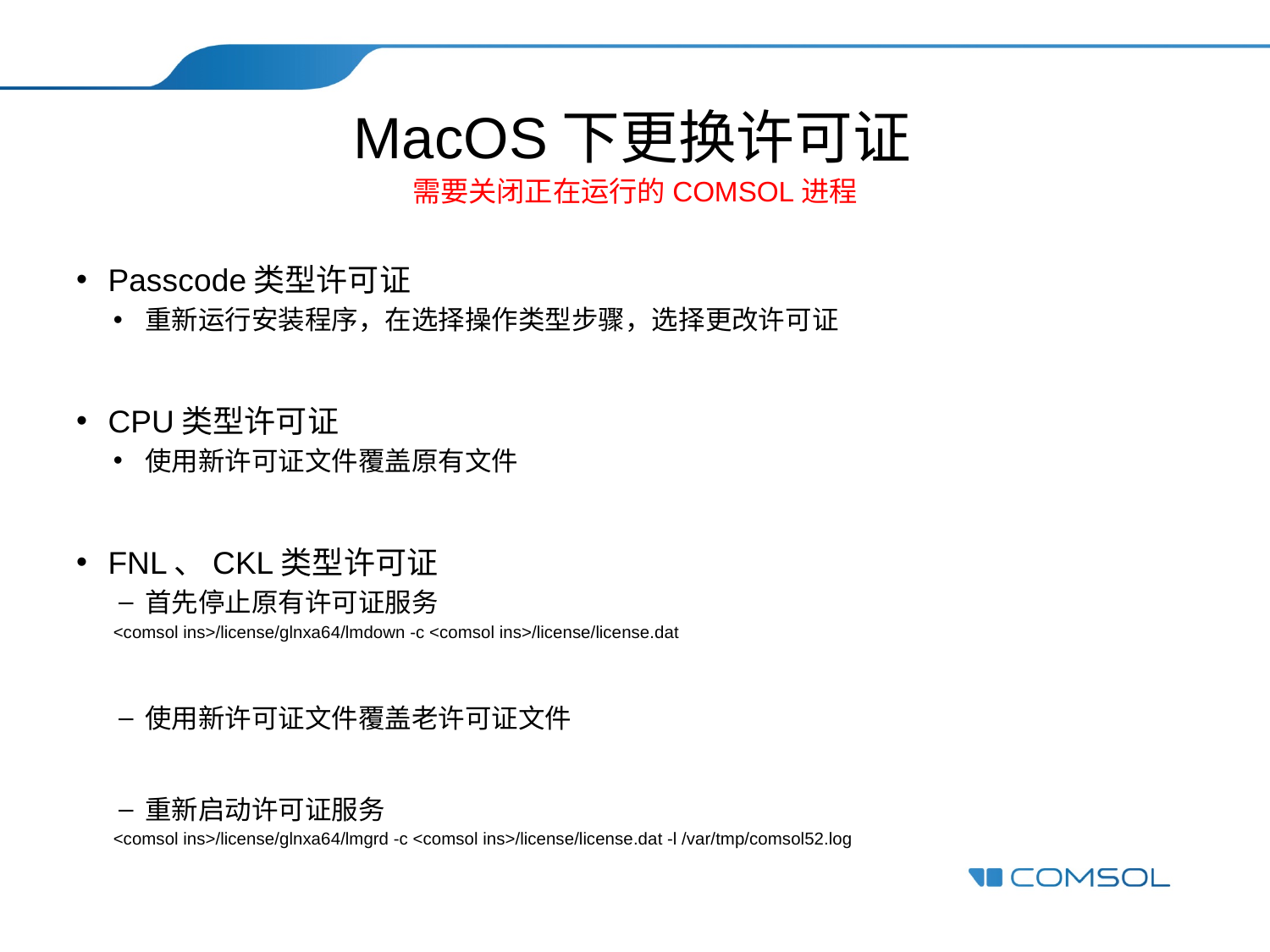

# MacOS下更换许可证
需要关闭正在运行的COMSOL进程
Passcode类型许可证
重新运行安装程序，在选择操作类型步骤，选择更改许可证

CPU类型许可证
使用新许可证文件覆盖原有文件

FNL、CKL类型许可证
首先停止原有许可证服务
<comsol ins>/license/glnxa64/lmdown -c <comsol ins>/license/license.dat

使用新许可证文件覆盖老许可证文件

重新启动许可证服务
<comsol ins>/license/glnxa64/lmgrd -c <comsol ins>/license/license.dat -l /var/tmp/comsol52.log